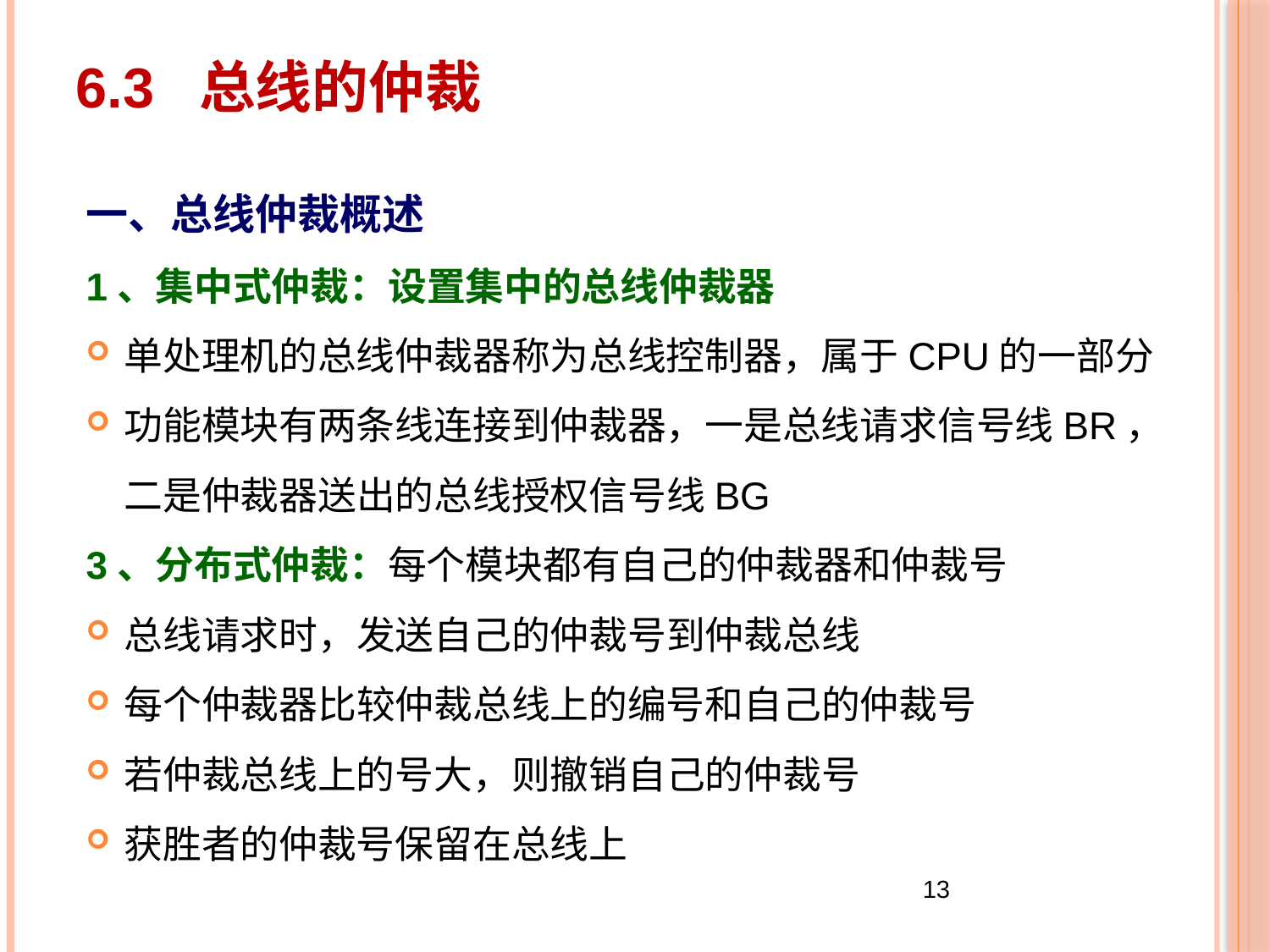

# 6.3  总线的仲裁
一、总线仲裁概述
1、集中式仲裁：设置集中的总线仲裁器
单处理机的总线仲裁器称为总线控制器，属于CPU的一部分
功能模块有两条线连接到仲裁器，一是总线请求信号线BR，二是仲裁器送出的总线授权信号线BG
3、分布式仲裁：每个模块都有自己的仲裁器和仲裁号
总线请求时，发送自己的仲裁号到仲裁总线
每个仲裁器比较仲裁总线上的编号和自己的仲裁号
若仲裁总线上的号大，则撤销自己的仲裁号
获胜者的仲裁号保留在总线上

13